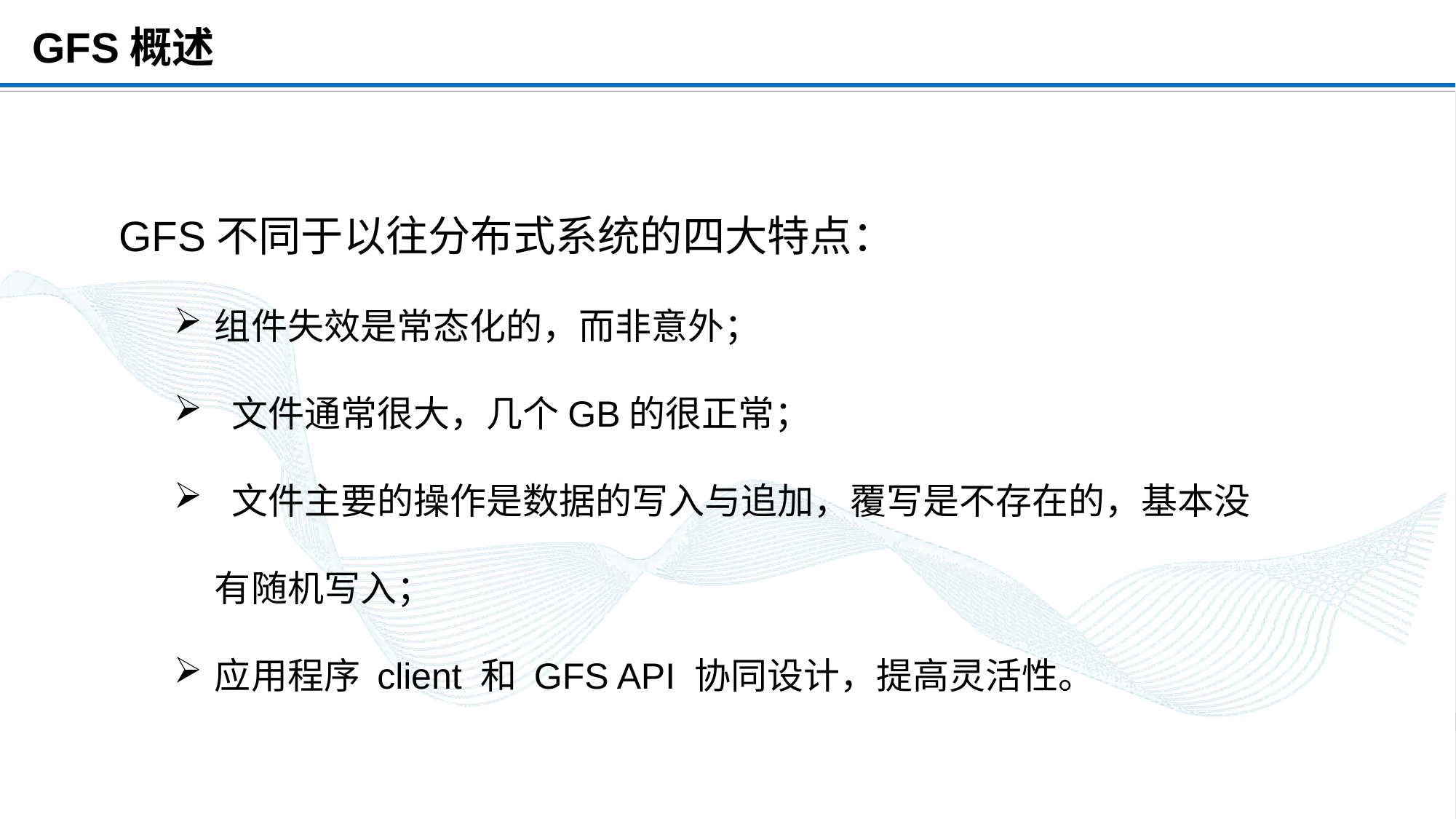

# GFS概述
GFS不同于以往分布式系统的四大特点：
组件失效是常态化的，而非意外；
 文件通常很大，几个GB的很正常；
 文件主要的操作是数据的写入与追加，覆写是不存在的，基本没有随机写入；
应用程序 client 和 GFS API 协同设计，提高灵活性。